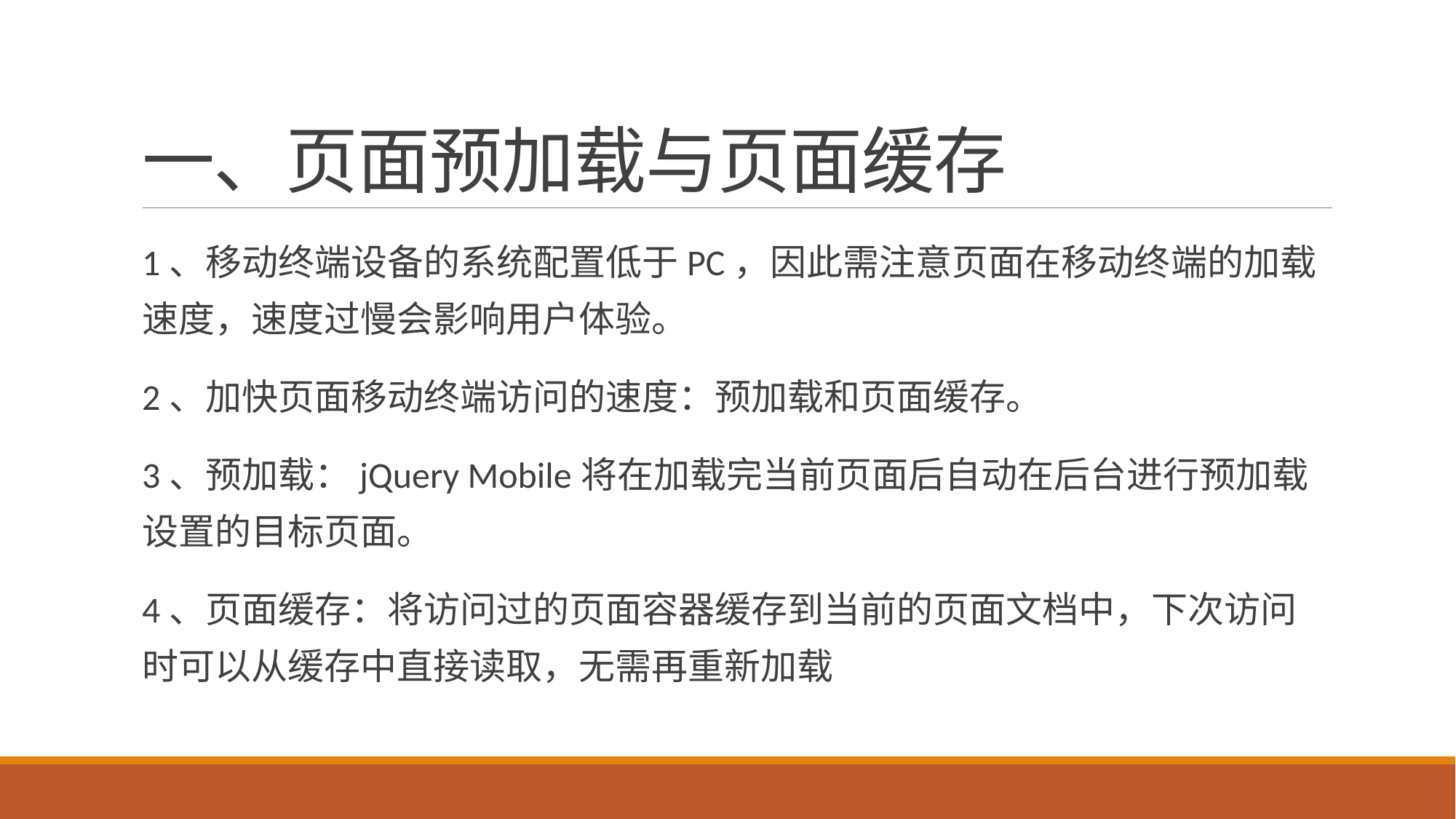

# 一、页面预加载与页面缓存
1、移动终端设备的系统配置低于PC，因此需注意页面在移动终端的加载速度，速度过慢会影响用户体验。
2、加快页面移动终端访问的速度：预加载和页面缓存。
3、预加载：jQuery Mobile将在加载完当前页面后自动在后台进行预加载设置的目标页面。
4、页面缓存：将访问过的页面容器缓存到当前的页面文档中，下次访问时可以从缓存中直接读取，无需再重新加载